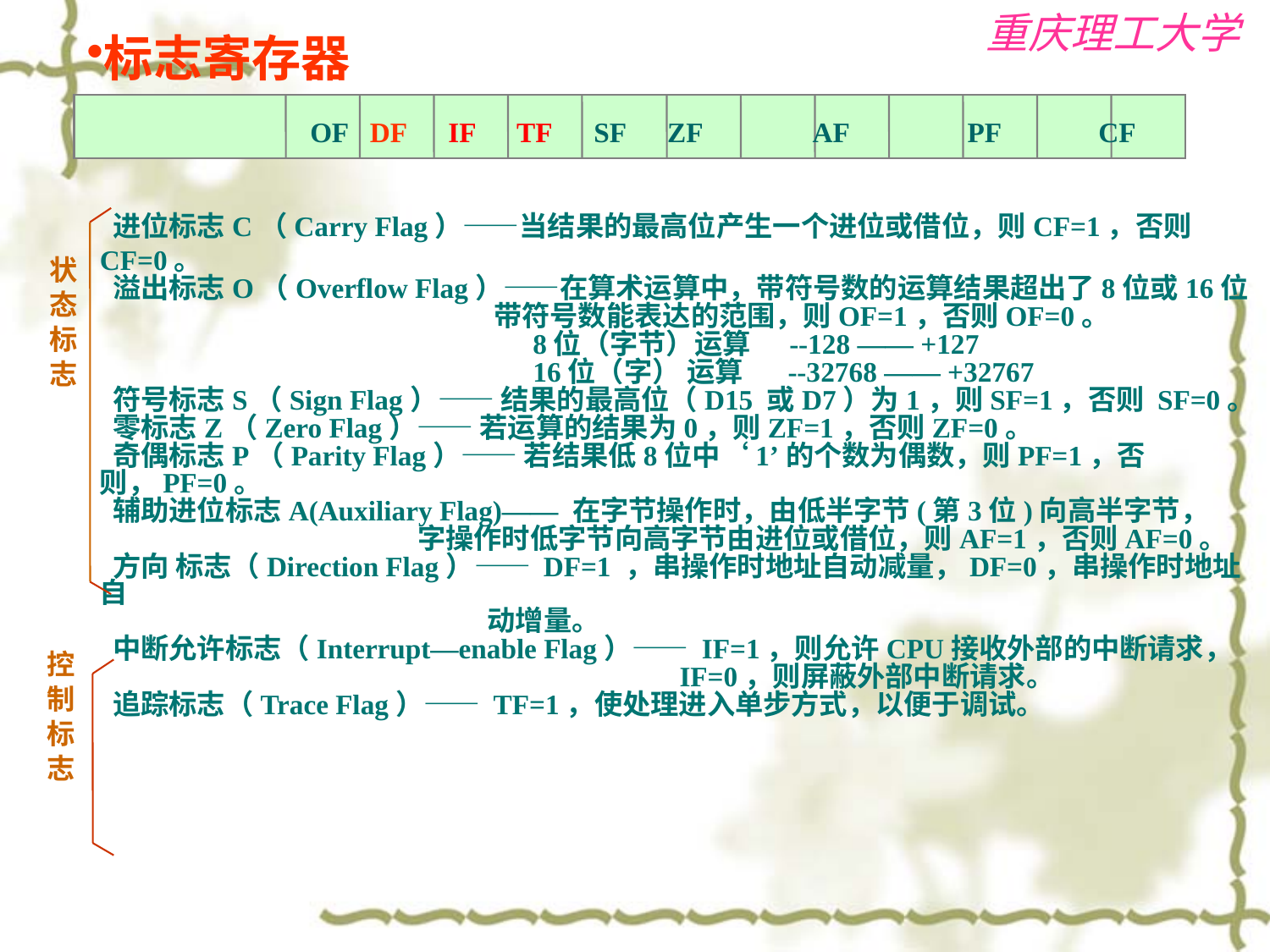

标志寄存器

                                OF   DF      IF      TF      SF      ZF                AF                 PF              CF
 进位标志C（Carry Flag）——当结果的最高位产生一个进位或借位，则CF=1，否则CF=0。
 溢出标志O（Overflow Flag）——在算术运算中，带符号数的运算结果超出了8位或16位
                                                             带符号数能表达的范围，则OF=1，否则OF=0。
                                                              8位（字节）运算     --128 —— +127
                                                              16位（字） 运算      --32768 —— +32767
 符号标志S（Sign Flag）—— 结果的最高位（D15 或D7）为1，则SF=1，否则 SF=0。
 零标志Z（Zero Flag）—— 若运算的结果为0，则ZF=1，否则ZF=0。
 奇偶标志P（Parity Flag）—— 若结果低8位中‘1’的个数为偶数，则PF=1，否则，PF=0。
 辅助进位标志A(Auxiliary Flag)—— 在字节操作时，由低半字节(第3位)向高半字节，
                                                 字操作时低字节向高字节由进位或借位，则AF=1，否则AF=0。
 方向 标志（Direction Flag）—— DF=1 ，串操作时地址自动减量，DF=0，串操作时地址自
                                                            动增量。
 中断允许标志（Interrupt—enable Flag）—— IF=1，则允许CPU接收外部的中断请求，
                                                                                   IF=0，则屏蔽外部中断请求。
 追踪标志（Trace Flag）—— TF=1，使处理进入单步方式，以便于调试。

状
态
标
志

控
制
标
志